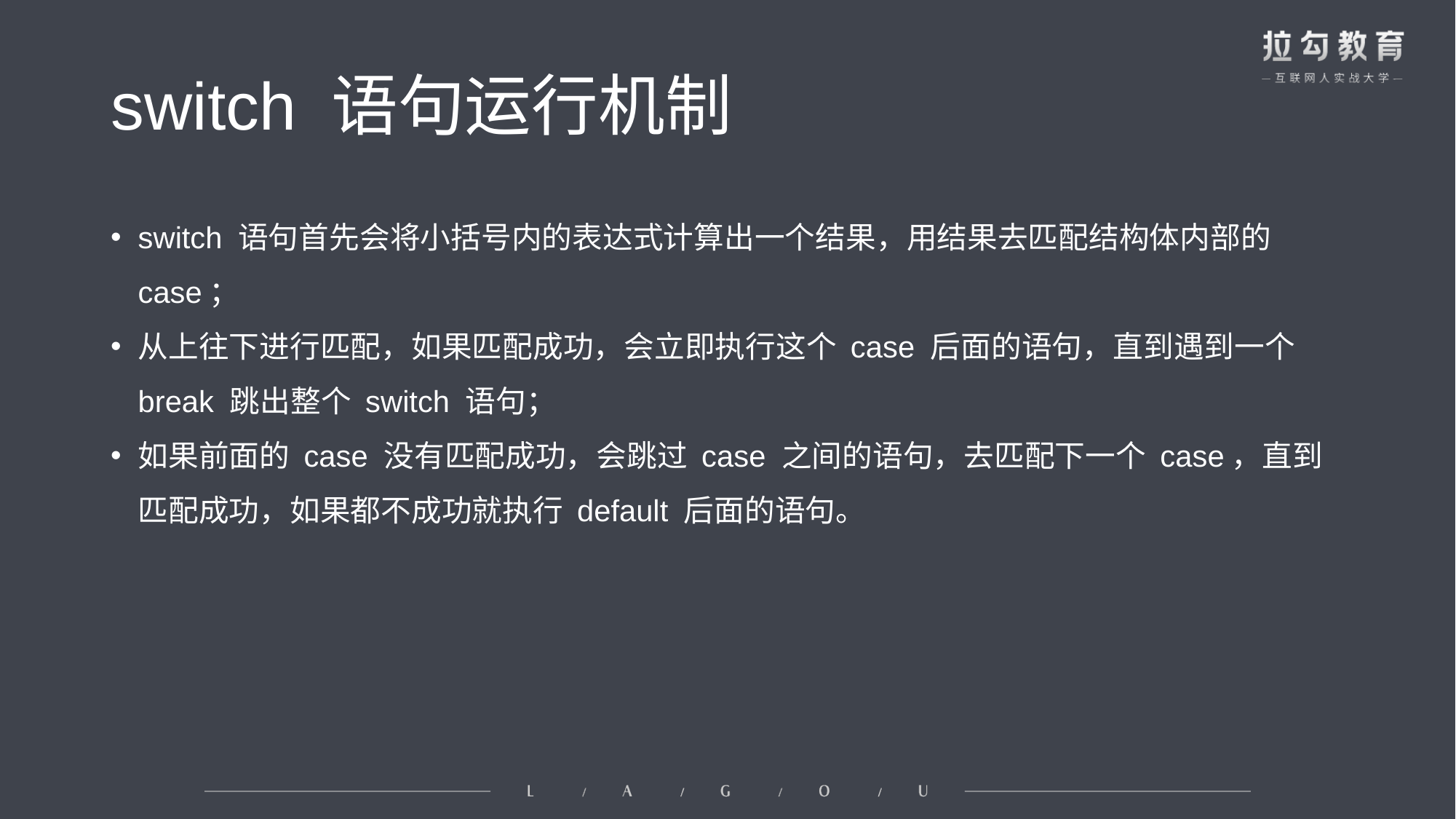

# switch 语句运行机制
switch 语句首先会将小括号内的表达式计算出一个结果，用结果去匹配结构体内部的 case；
从上往下进行匹配，如果匹配成功，会立即执行这个 case 后面的语句，直到遇到一个 break 跳出整个 switch 语句；
如果前面的 case 没有匹配成功，会跳过 case 之间的语句，去匹配下一个 case，直到匹配成功，如果都不成功就执行 default 后面的语句。